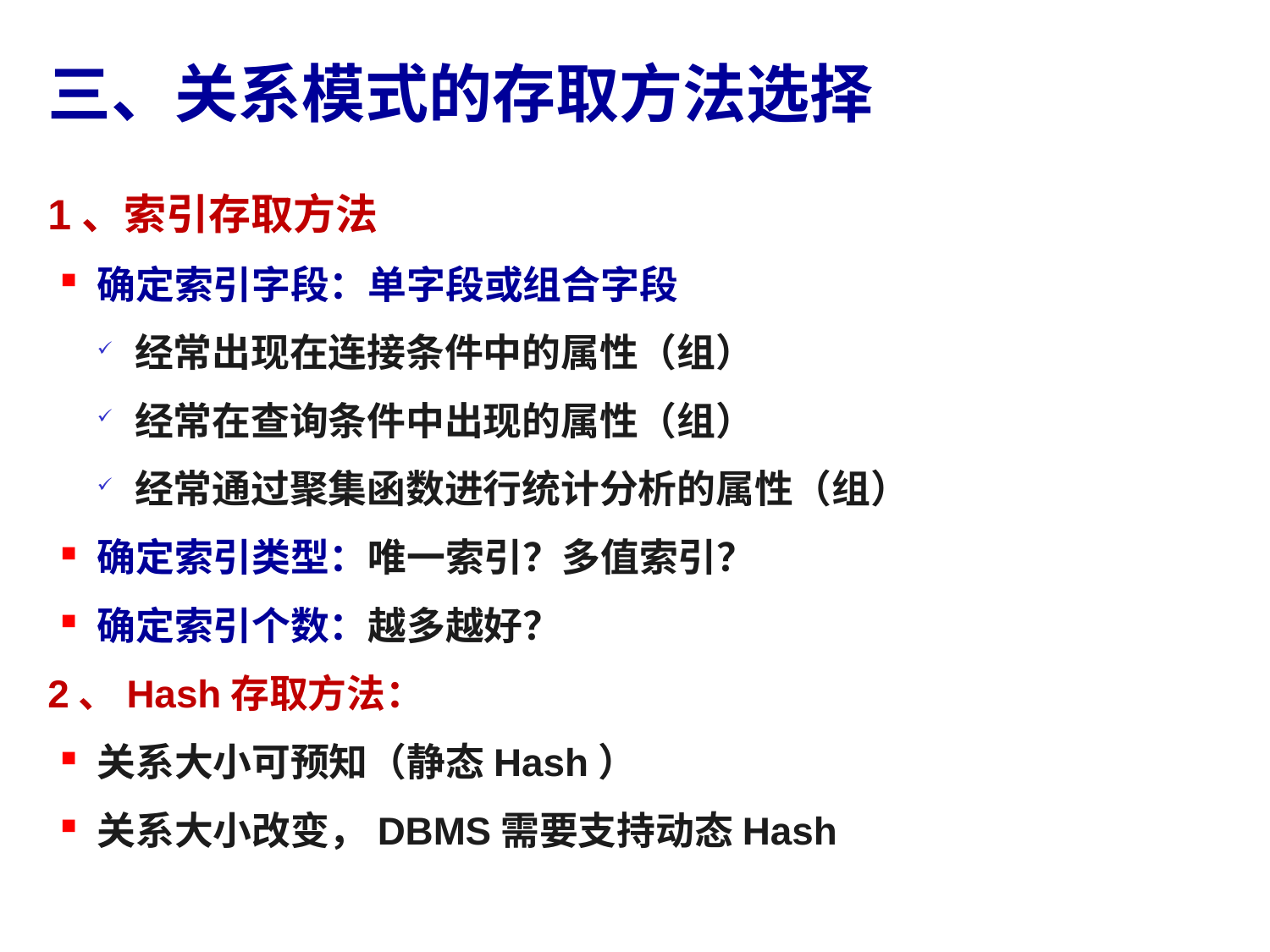

# 三、关系模式的存取方法选择
1、索引存取方法
确定索引字段：单字段或组合字段
经常出现在连接条件中的属性（组）
经常在查询条件中出现的属性（组）
经常通过聚集函数进行统计分析的属性（组）
确定索引类型：唯一索引？多值索引？
确定索引个数：越多越好？
2、Hash存取方法：
关系大小可预知（静态Hash）
关系大小改变，DBMS需要支持动态Hash